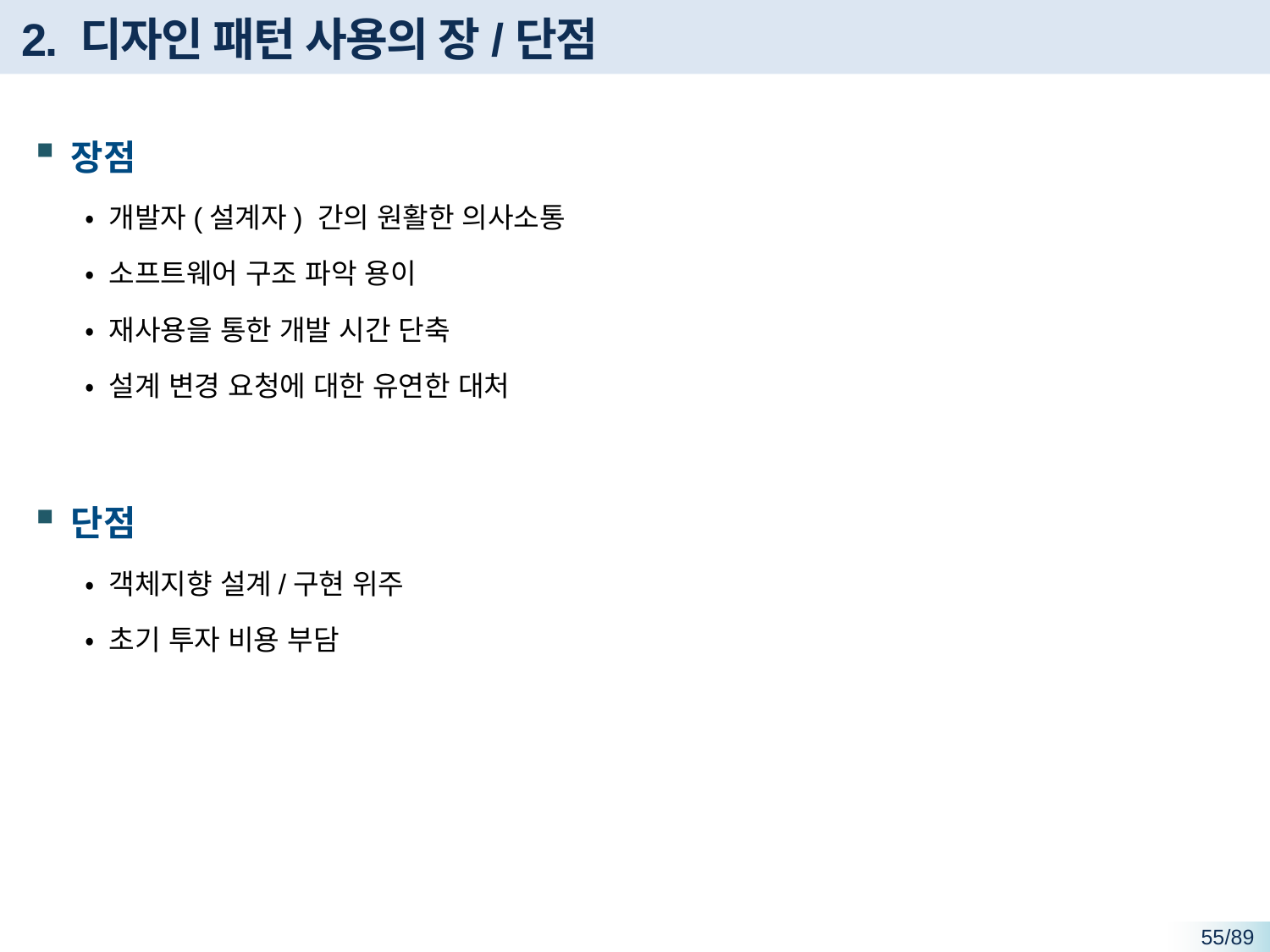

# 2. 디자인 패턴 사용의 장/단점
장점
• 개발자(설계자) 간의 원활한 의사소통
• 소프트웨어 구조 파악 용이
• 재사용을 통한 개발 시간 단축
• 설계 변경 요청에 대한 유연한 대처

단점
• 객체지향 설계/구현 위주
• 초기 투자 비용 부담